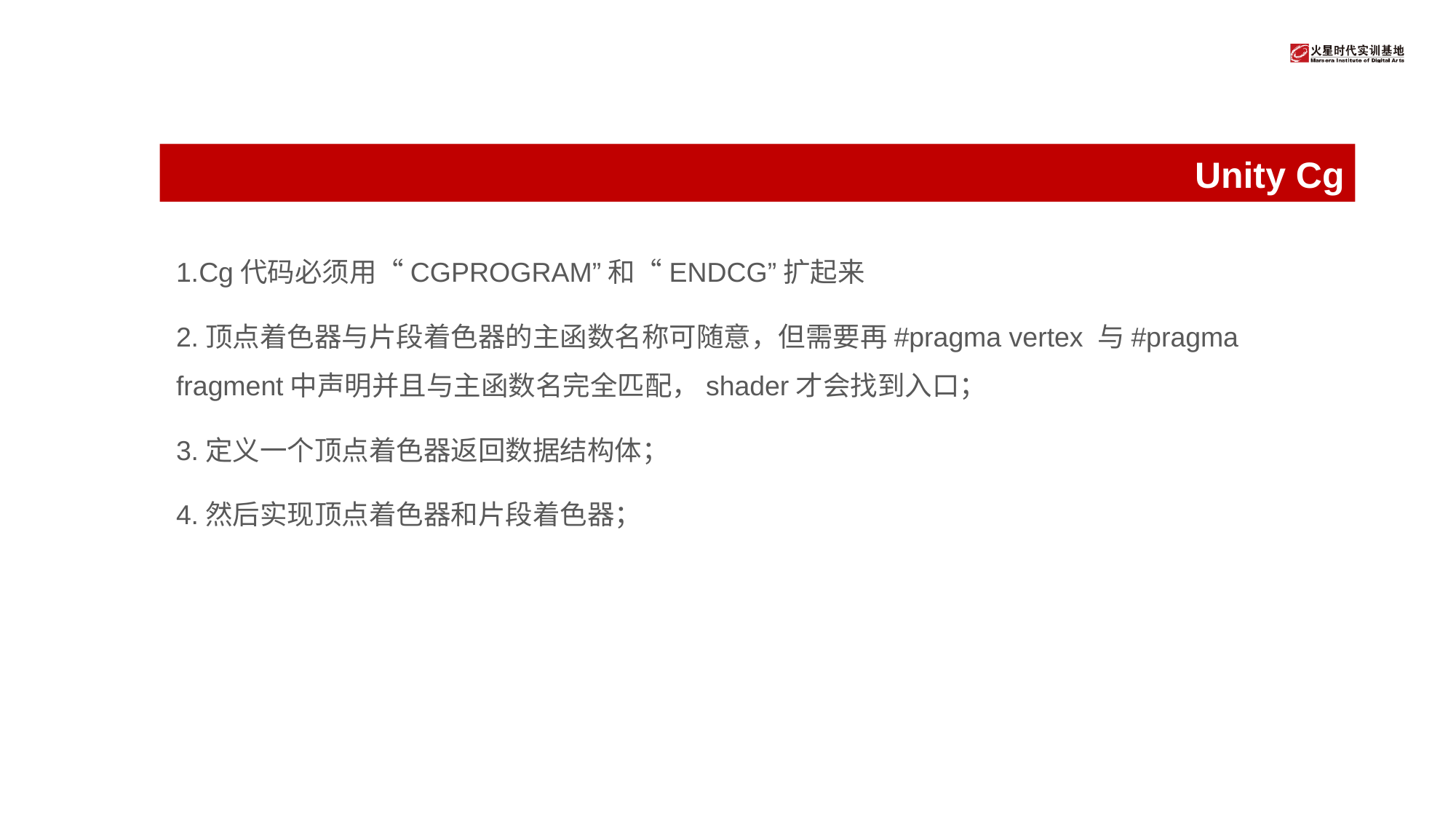

# Unity Cg
1.Cg代码必须用“CGPROGRAM”和“ENDCG”扩起来
2.顶点着色器与片段着色器的主函数名称可随意，但需要再#pragma vertex 与#pragma fragment中声明并且与主函数名完全匹配，shader才会找到入口；
3.定义一个顶点着色器返回数据结构体；
4.然后实现顶点着色器和片段着色器；